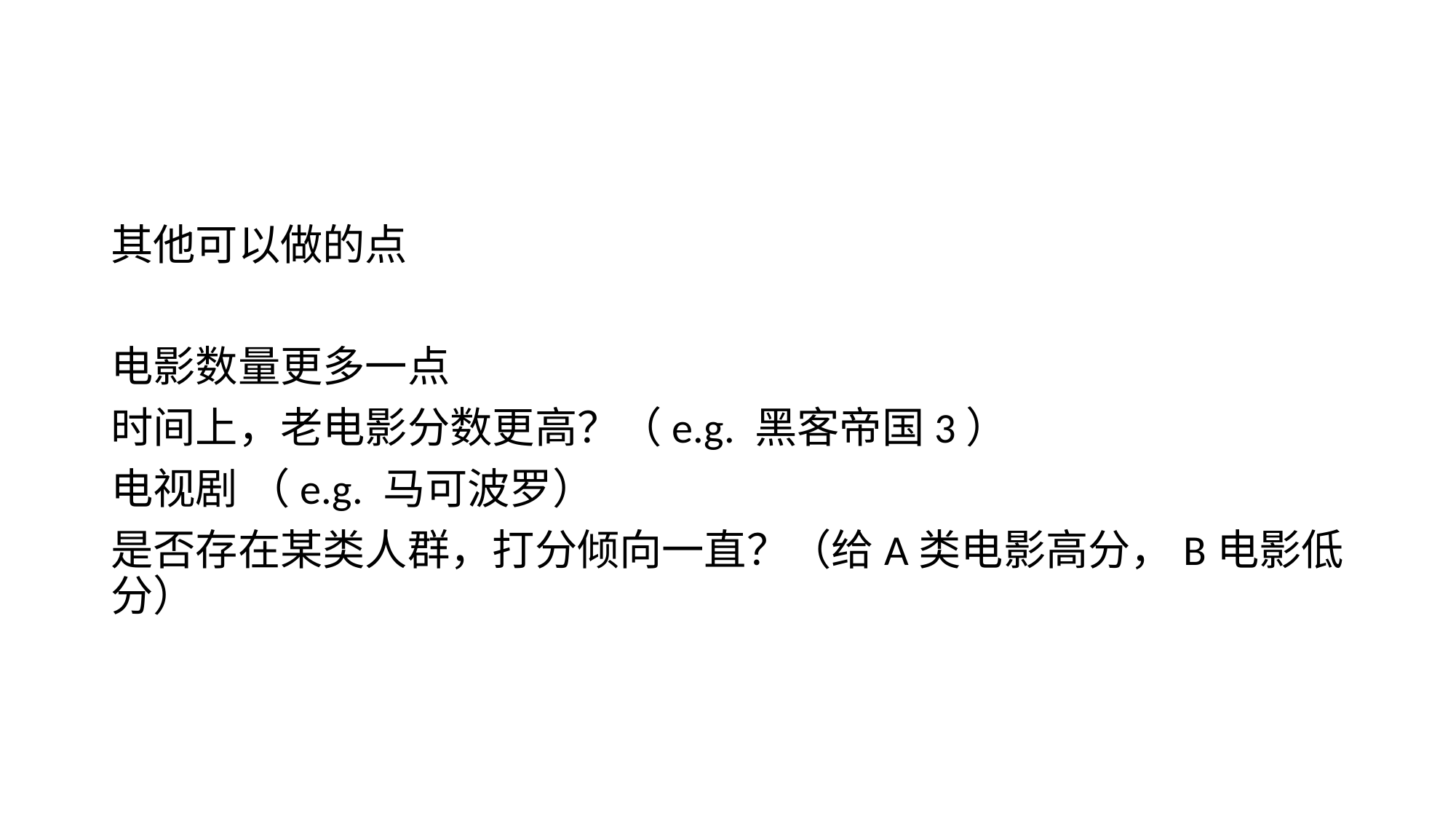

#
其他可以做的点

电影数量更多一点
时间上，老电影分数更高？（e.g. 黑客帝国3）
电视剧 （e.g. 马可波罗）
是否存在某类人群，打分倾向一直？（给A类电影高分，B电影低分）